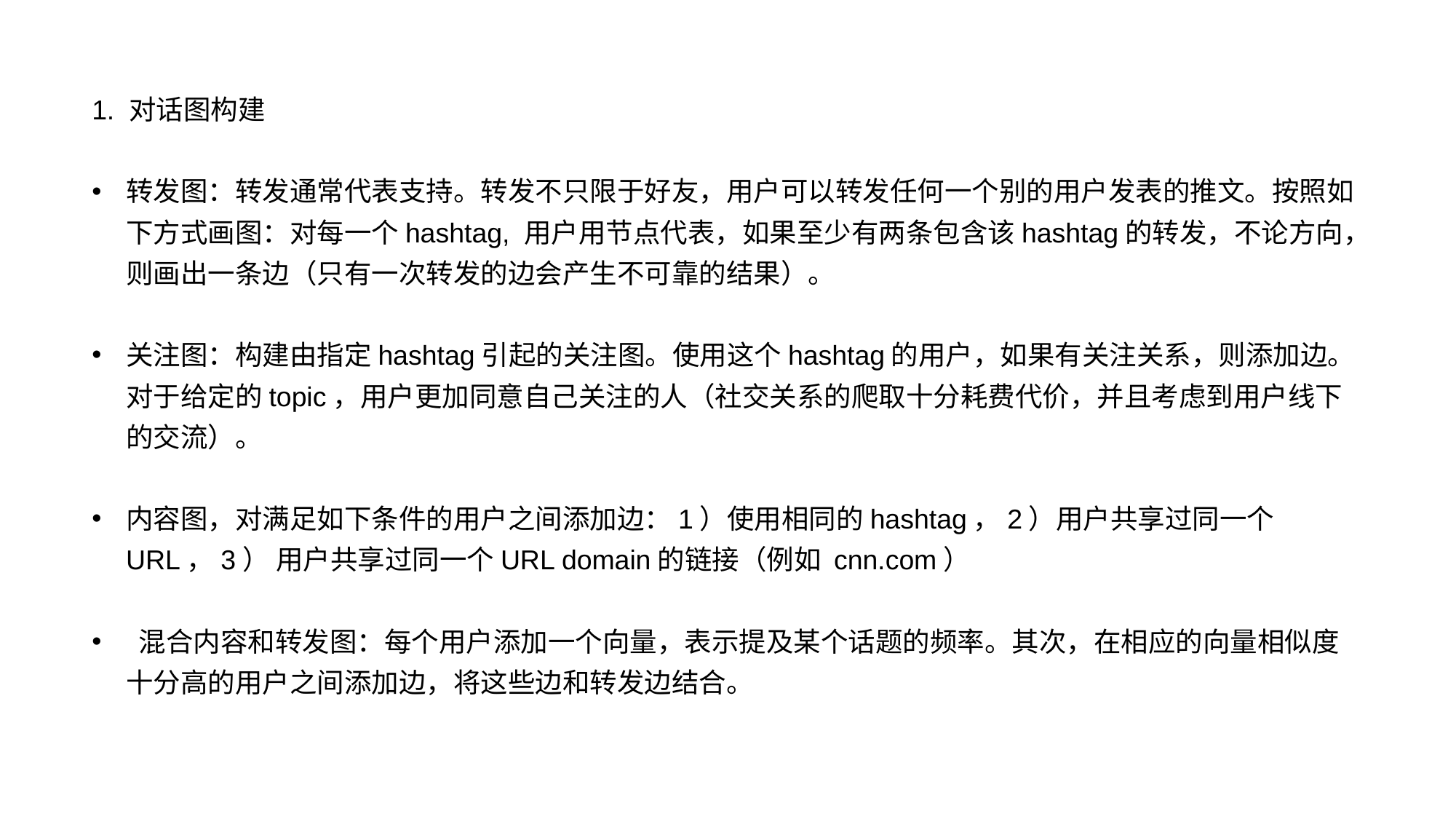

1. 对话图构建

转发图：转发通常代表支持。转发不只限于好友，用户可以转发任何一个别的用户发表的推文。按照如下方式画图：对每一个hashtag, 用户用节点代表，如果至少有两条包含该hashtag的转发，不论方向，则画出一条边（只有一次转发的边会产生不可靠的结果）。

关注图：构建由指定hashtag引起的关注图。使用这个hashtag的用户，如果有关注关系，则添加边。对于给定的topic，用户更加同意自己关注的人（社交关系的爬取十分耗费代价，并且考虑到用户线下的交流）。

内容图，对满足如下条件的用户之间添加边：1）使用相同的hashtag，2）用户共享过同一个URL，3） 用户共享过同一个URL domain的链接（例如 cnn.com）

 混合内容和转发图：每个用户添加一个向量，表示提及某个话题的频率。其次，在相应的向量相似度十分高的用户之间添加边，将这些边和转发边结合。